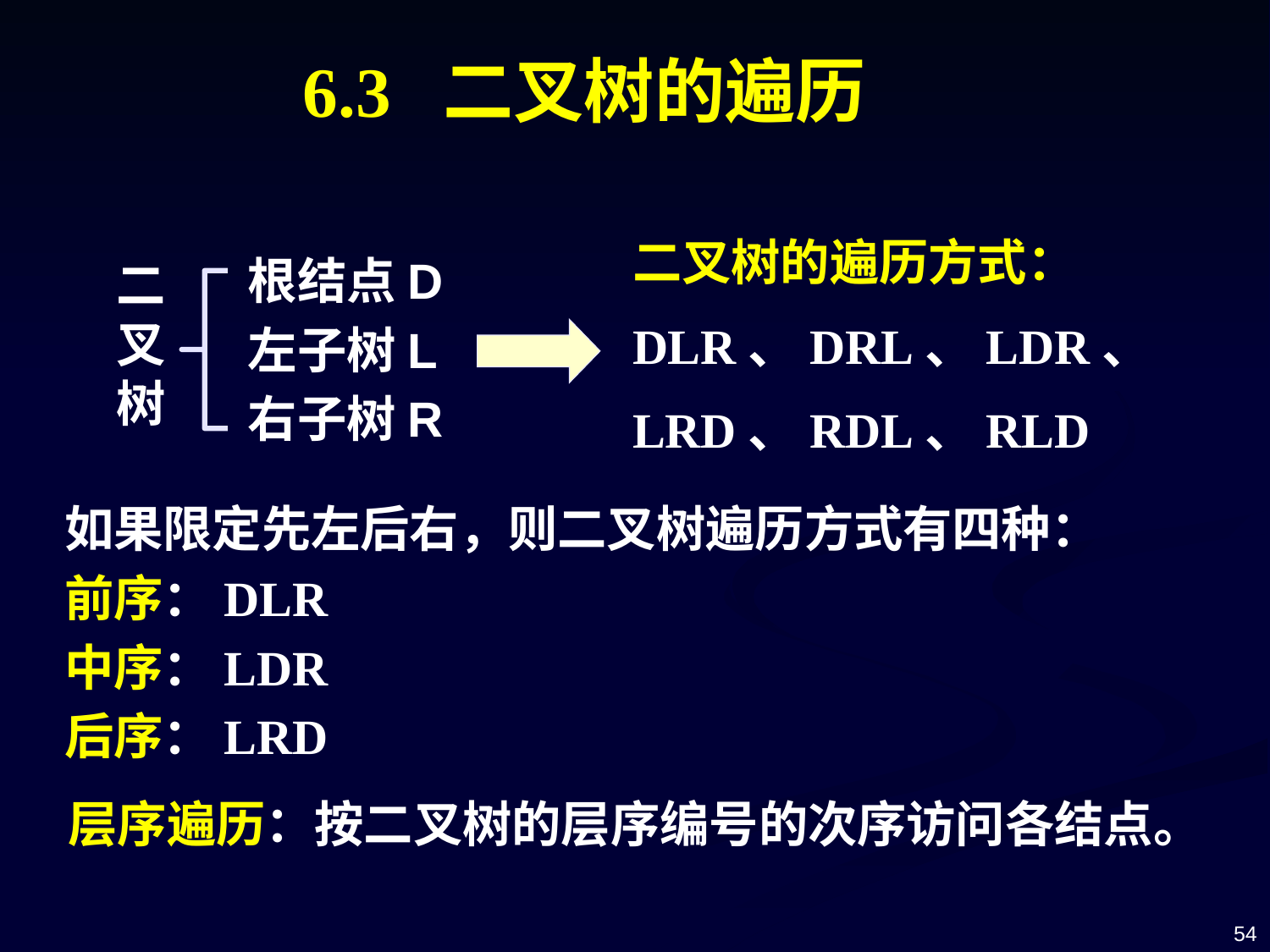

6.3  二叉树的遍历
二叉树的遍历方式：
DLR、DRL、LDR、
LRD、RDL、RLD
根结点D
左子树L
右子树R
二叉树

如果限定先左后右，则二叉树遍历方式有四种：
前序：DLR
中序：LDR
后序：LRD
层序遍历：按二叉树的层序编号的次序访问各结点。
54